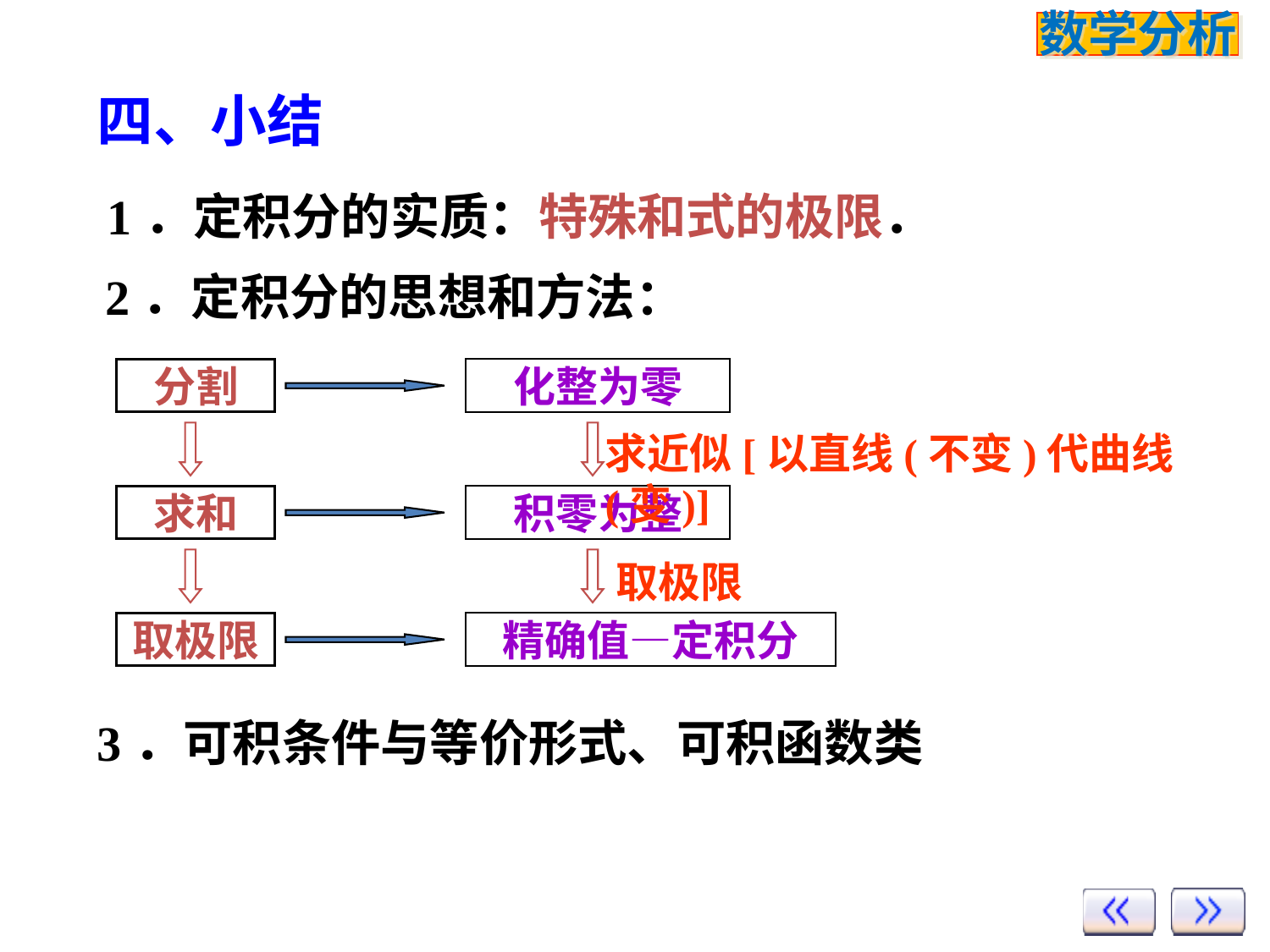

# 四、小结
1．定积分的实质：特殊和式的极限．
2．定积分的思想和方法：
分割
化整为零

求近似[以直线(不变)代曲线(变)]

求和
积零为整

取极限
取极限
精确值—定积分

3．可积条件与等价形式、可积函数类